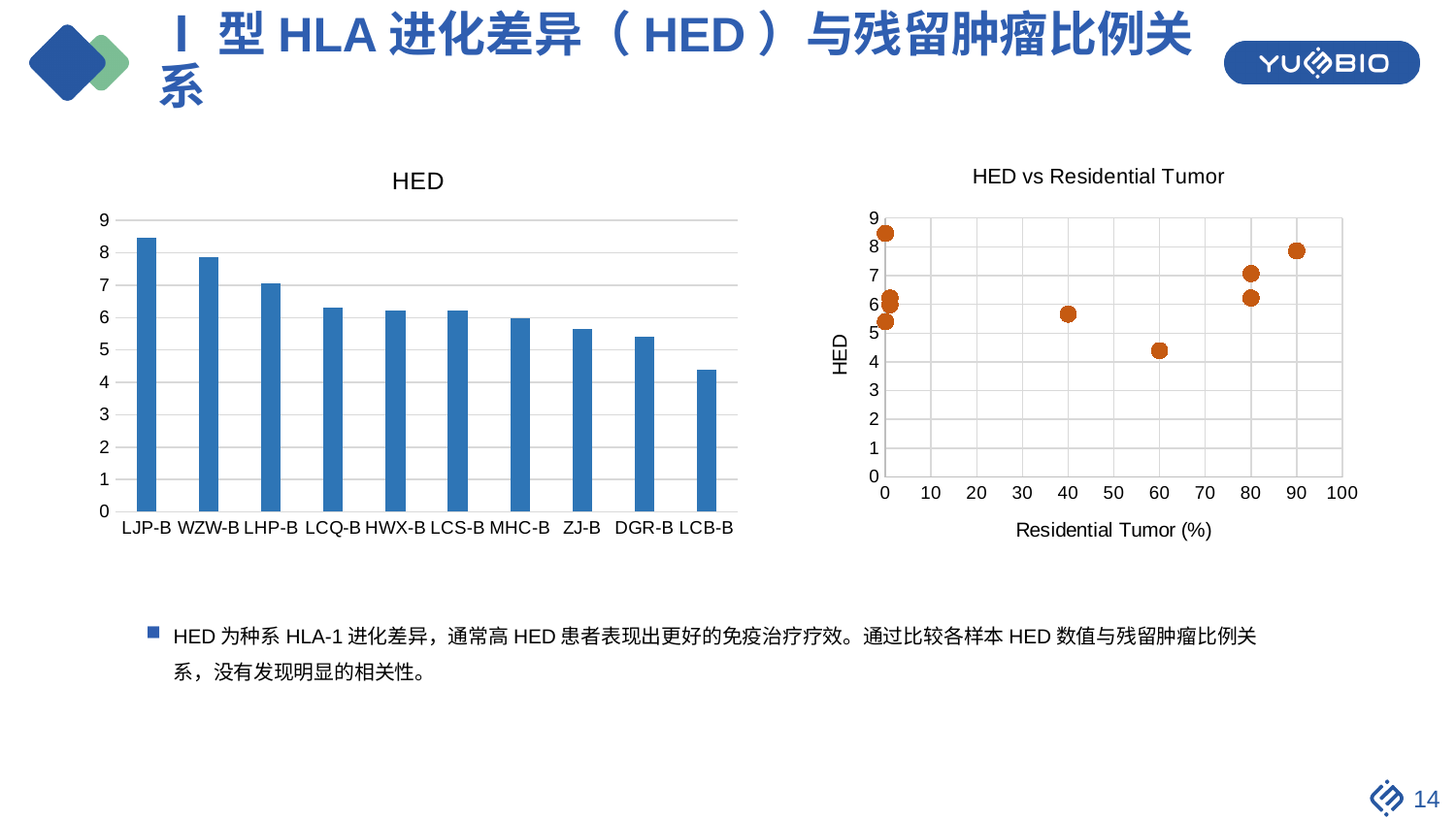

# Ⅰ型HLA进化差异（HED）与残留肿瘤比例关系

### Chart: HED

| Category | HED |
|---|---|
| LJP-B | 8.47 |
| WZW-B | 7.86 |
| LHP-B | 7.07 |
| LCQ-B | 6.32 |
| HWX-B | 6.22 |
| LCS-B | 6.22 |
| MHC-B | 5.98 |
| ZJ-B | 5.66 |
| DGR-B | 5.4 |
| LCB-B | 4.39 |

### Chart: HED vs Residential Tumor

| Category |  |
|---|---|
HED为种系HLA-1进化差异，通常高HED患者表现出更好的免疫治疗疗效。通过比较各样本HED数值与残留肿瘤比例关系，没有发现明显的相关性。